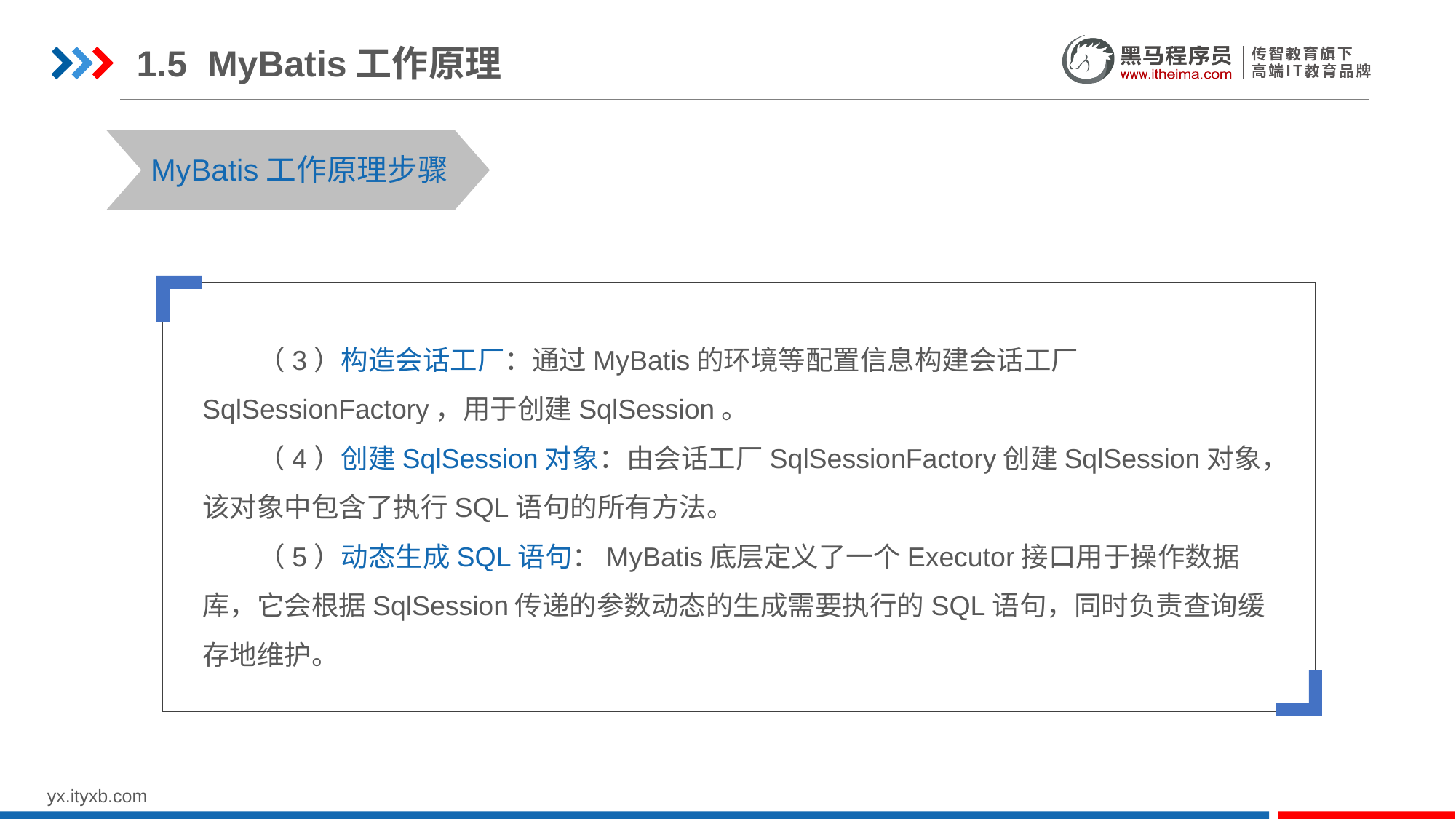

1.5  MyBatis工作原理

MyBatis工作原理步骤

        （3）构造会话工厂：通过MyBatis的环境等配置信息构建会话工厂SqlSessionFactory，用于创建SqlSession。
        （4）创建SqlSession对象：由会话工厂SqlSessionFactory创建SqlSession对象，该对象中包含了执行SQL语句的所有方法。
        （5）动态生成SQL语句：MyBatis底层定义了一个Executor接口用于操作数据库，它会根据SqlSession传递的参数动态的生成需要执行的SQL语句，同时负责查询缓存地维护。